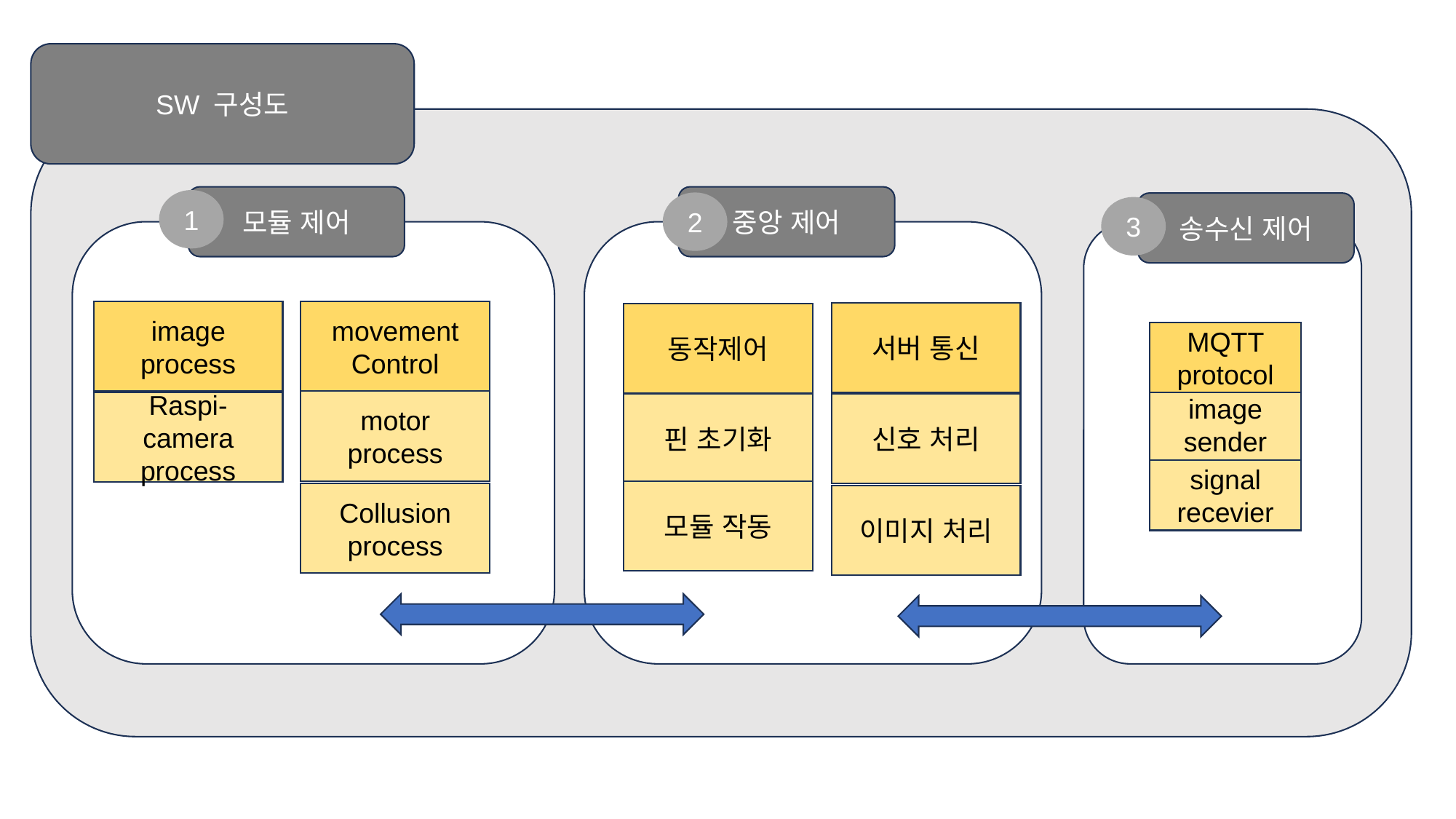

SW 구성도

모듈 제어
중앙 제어
1
송수신 제어
2
3

image process
movement
Control
서버 통신
동작제어
MQTT protocol
image sender
motor
process
Raspi-camera
process
핀 초기화
신호 처리
signal recevier
모듈 작동
Collusion
process
이미지 처리